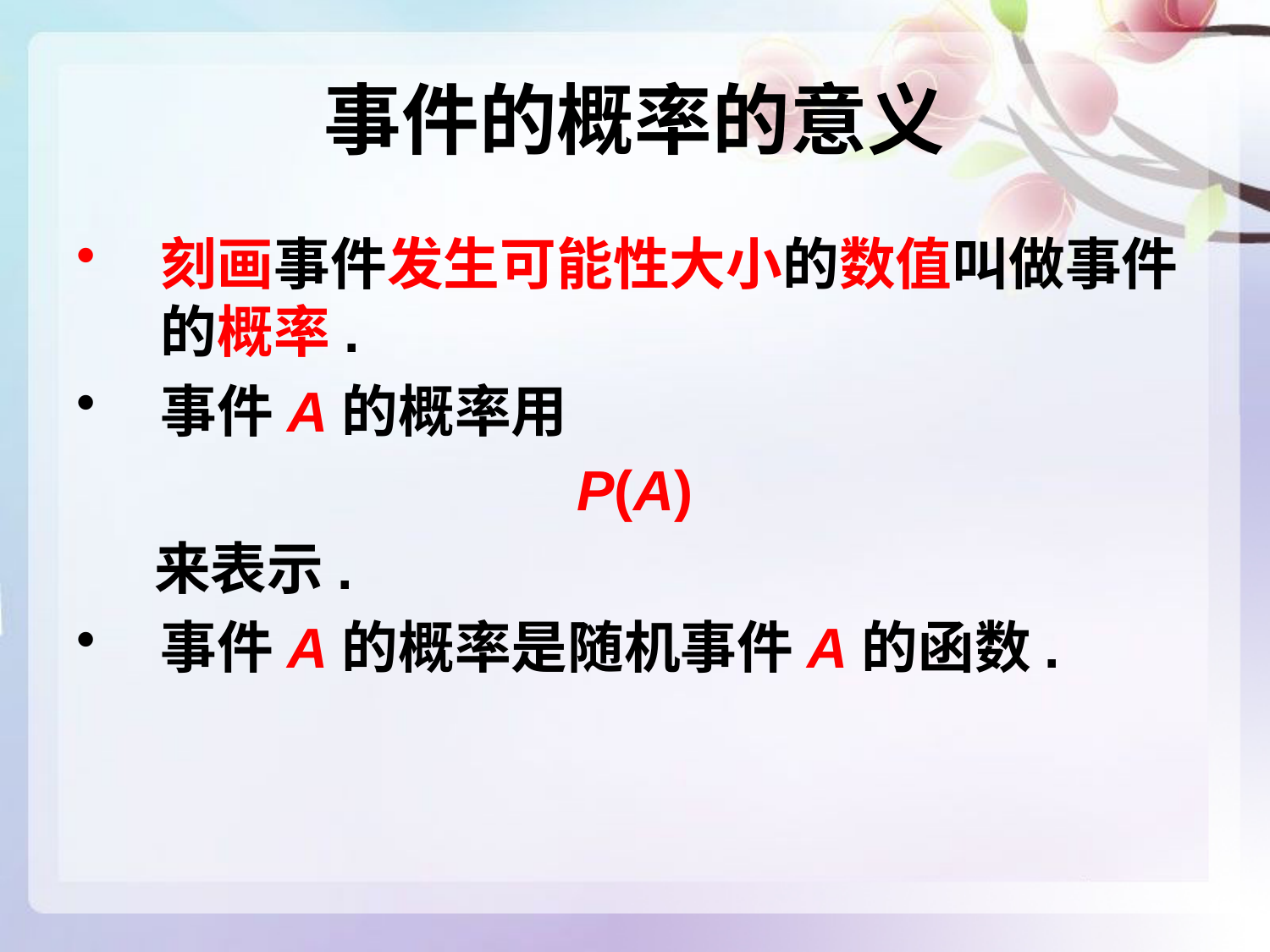

# 事件的概率的意义
刻画事件发生可能性大小的数值叫做事件的概率.
事件A的概率用
P(A)
     来表示.
事件A的概率是随机事件A的函数.